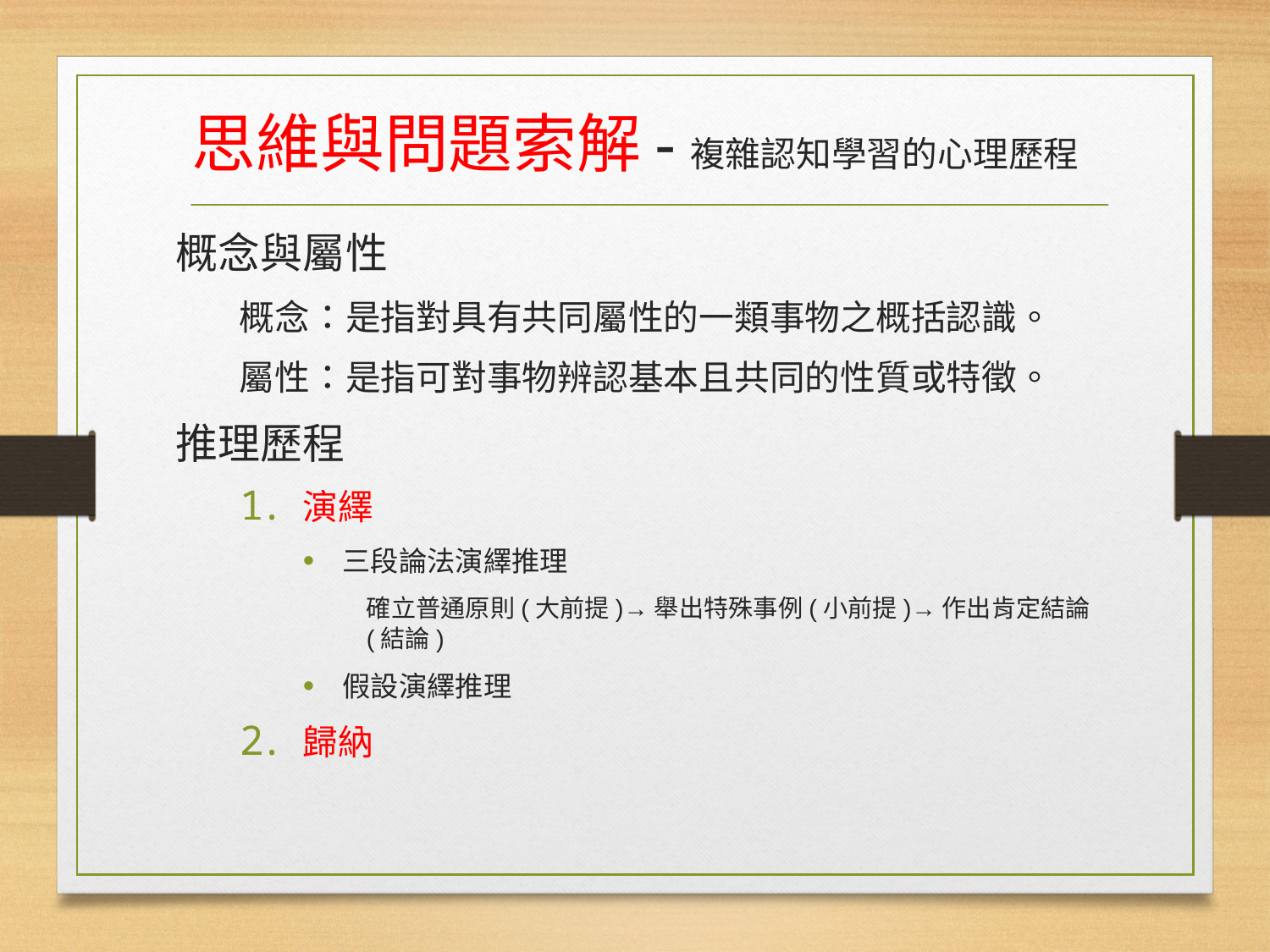

# 思維與問題索解-複雜認知學習的心理歷程
概念與屬性
概念：是指對具有共同屬性的一類事物之概括認識。
屬性：是指可對事物辨認基本且共同的性質或特徵。
推理歷程
演繹
三段論法演繹推理
確立普通原則(大前提)→舉出特殊事例(小前提)→作出肯定結論(結論)
假設演繹推理
歸納